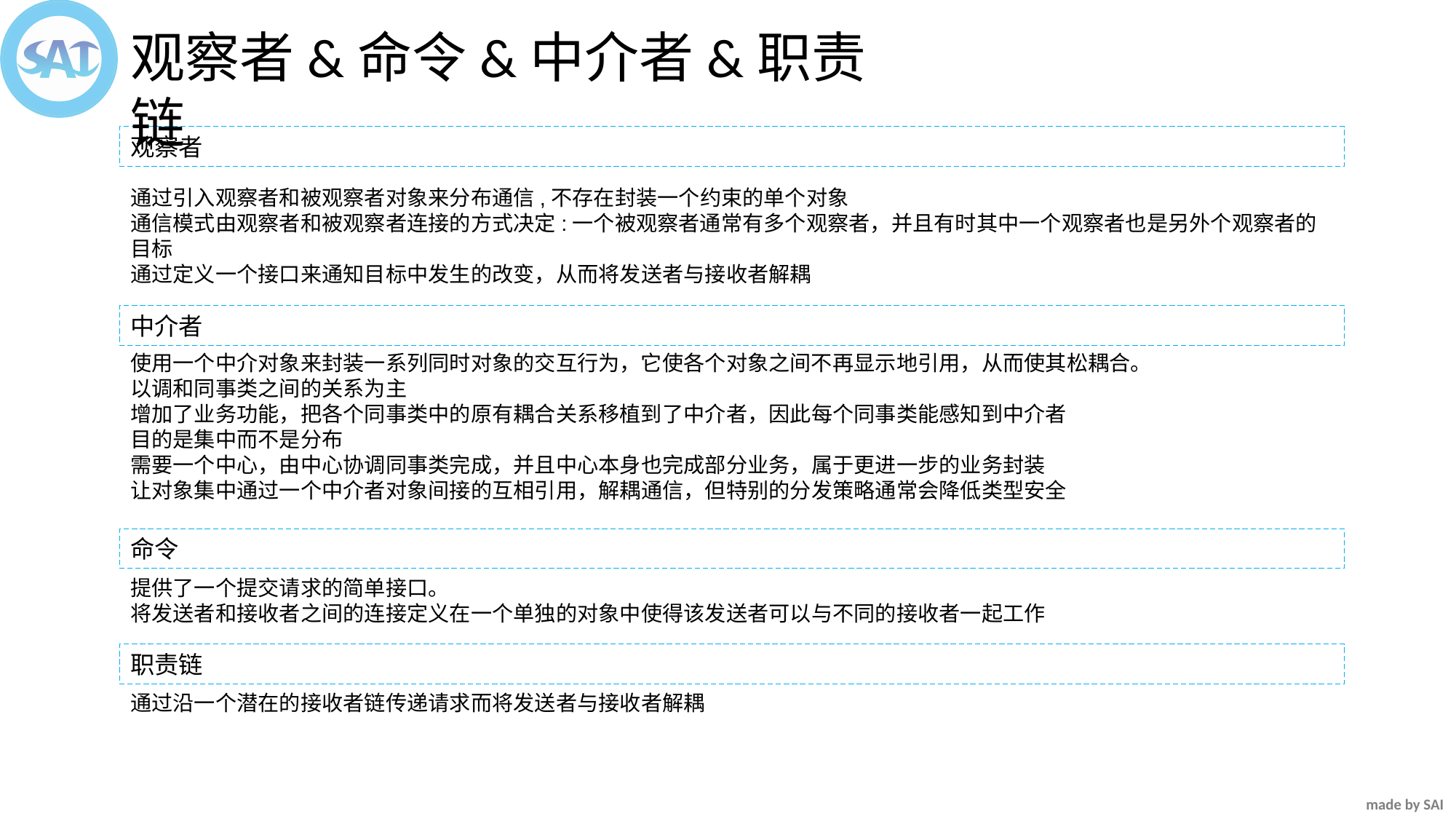

观察者&命令&中介者&职责链
观察者
通过引入观察者和被观察者对象来分布通信,不存在封装一个约束的单个对象
通信模式由观察者和被观察者连接的方式决定:一个被观察者通常有多个观察者，并且有时其中一个观察者也是另外个观察者的目标
通过定义一个接口来通知目标中发生的改变，从而将发送者与接收者解耦
中介者
使用一个中介对象来封装一系列同时对象的交互行为，它使各个对象之间不再显示地引用，从而使其松耦合。
以调和同事类之间的关系为主
增加了业务功能，把各个同事类中的原有耦合关系移植到了中介者，因此每个同事类能感知到中介者
目的是集中而不是分布
需要一个中心，由中心协调同事类完成，并且中心本身也完成部分业务，属于更进一步的业务封装
让对象集中通过一个中介者对象间接的互相引用，解耦通信，但特别的分发策略通常会降低类型安全
命令
提供了一个提交请求的简单接口。
将发送者和接收者之间的连接定义在一个单独的对象中使得该发送者可以与不同的接收者一起工作
职责链
通过沿一个潜在的接收者链传递请求而将发送者与接收者解耦